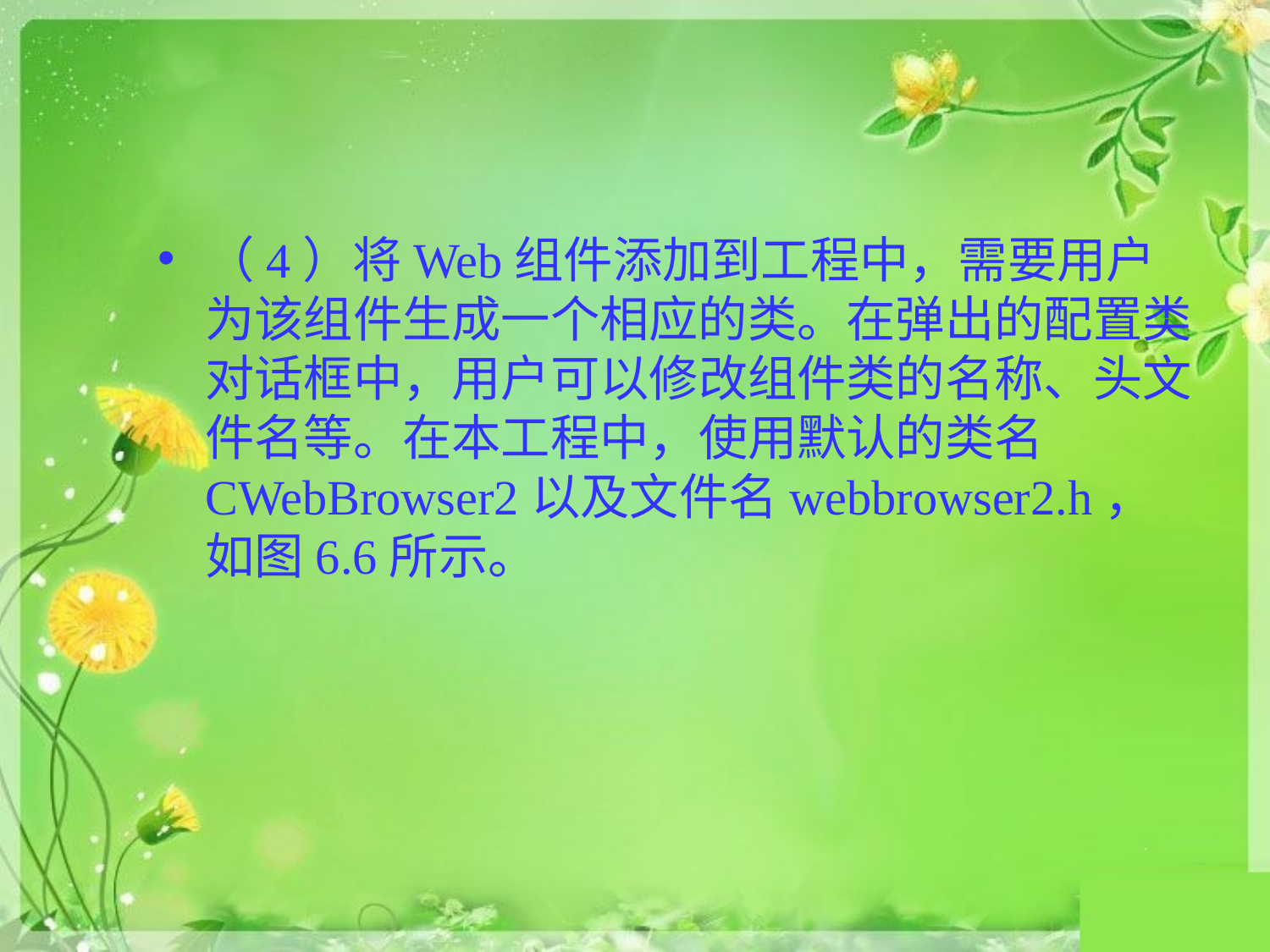

#
（4）将Web组件添加到工程中，需要用户为该组件生成一个相应的类。在弹出的配置类对话框中，用户可以修改组件类的名称、头文件名等。在本工程中，使用默认的类名CWebBrowser2以及文件名webbrowser2.h，如图6.6所示。